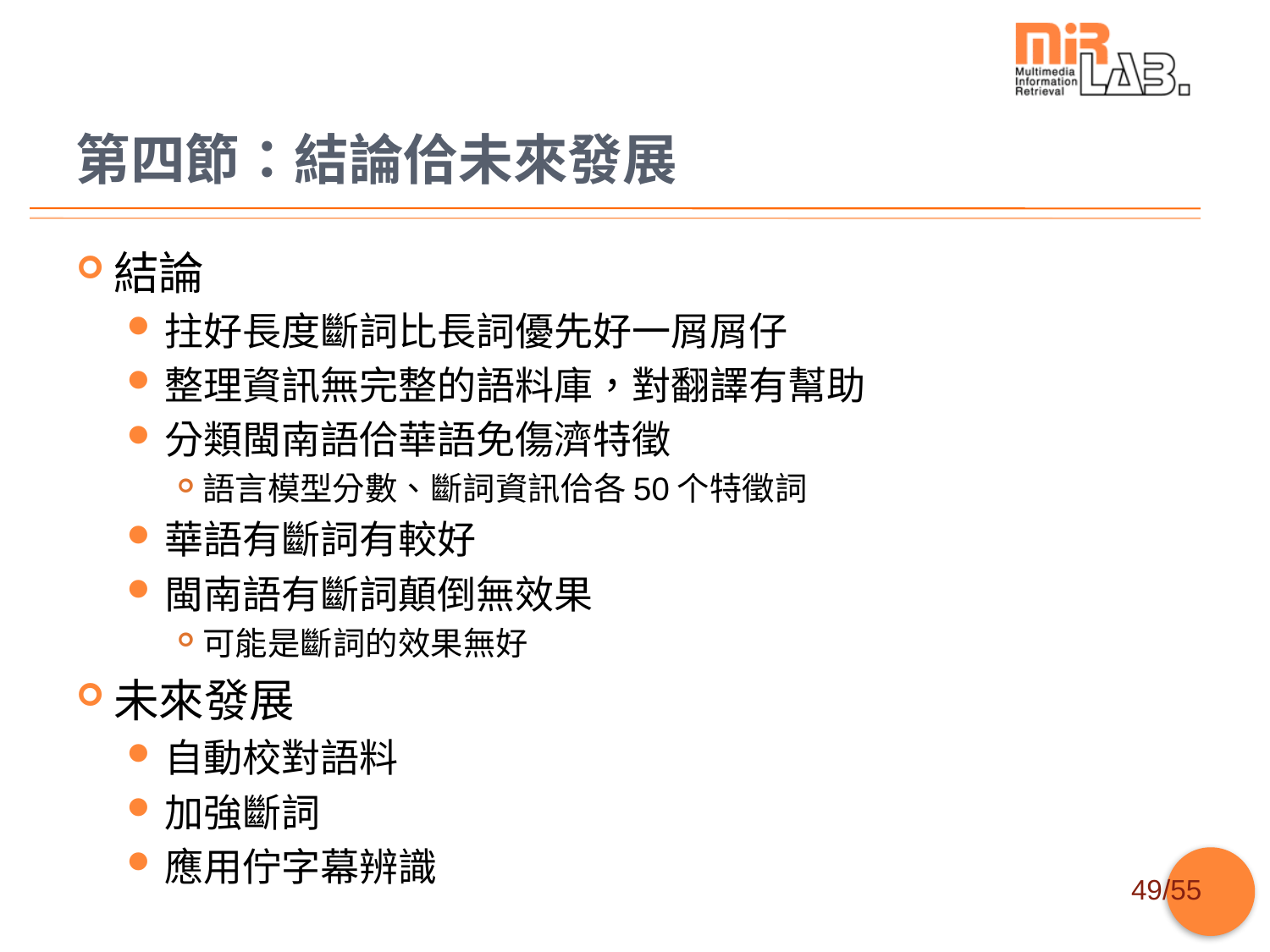

# 第四節：結論佮未來發展
結論
拄好長度斷詞比長詞優先好一屑屑仔
整理資訊無完整的語料庫，對翻譯有幫助
分類閩南語佮華語免傷濟特徵
語言模型分數、斷詞資訊佮各50个特徵詞
華語有斷詞有較好
閩南語有斷詞顛倒無效果
可能是斷詞的效果無好
未來發展
自動校對語料
加強斷詞
應用佇字幕辨識